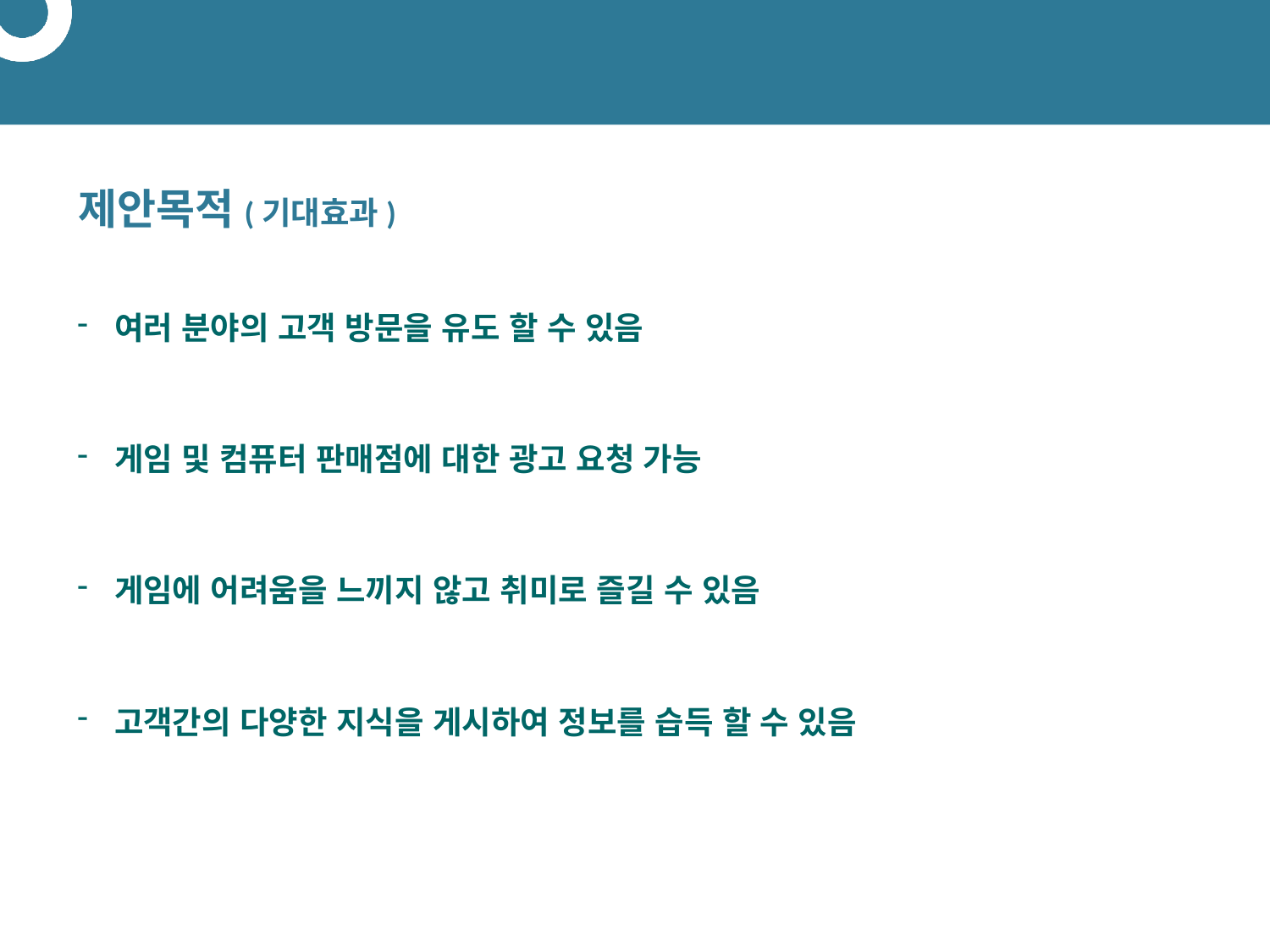

# 01  웹사이트의 제안배경
제안목적(기대효과)
여러 분야의 고객 방문을 유도 할 수 있음

게임 및 컴퓨터 판매점에 대한 광고 요청 가능

게임에 어려움을 느끼지 않고 취미로 즐길 수 있음

고객간의 다양한 지식을 게시하여 정보를 습득 할 수 있음